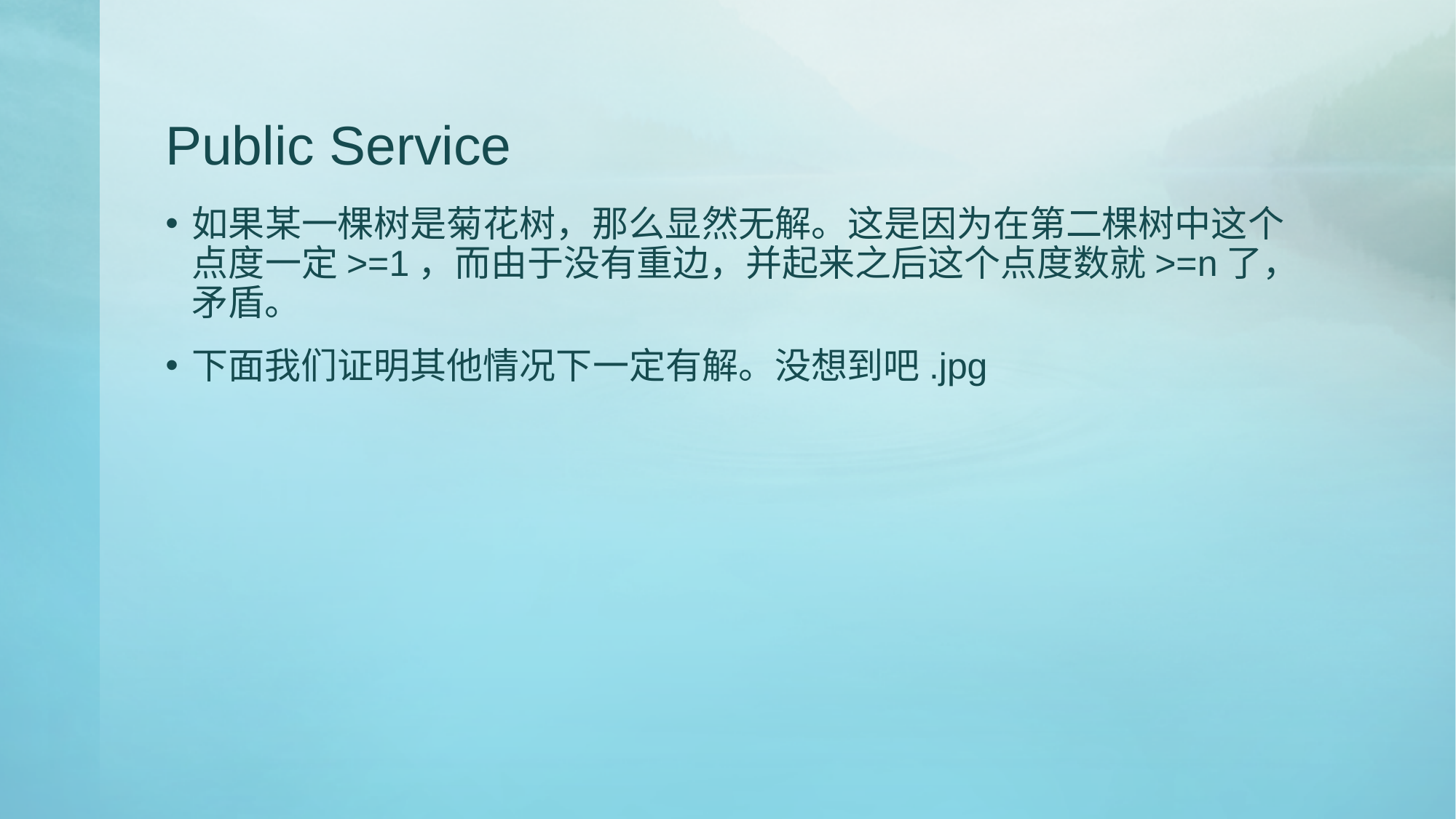

# Public Service
如果某一棵树是菊花树，那么显然无解。这是因为在第二棵树中这个点度一定>=1，而由于没有重边，并起来之后这个点度数就>=n了，矛盾。
下面我们证明其他情况下一定有解。没想到吧.jpg